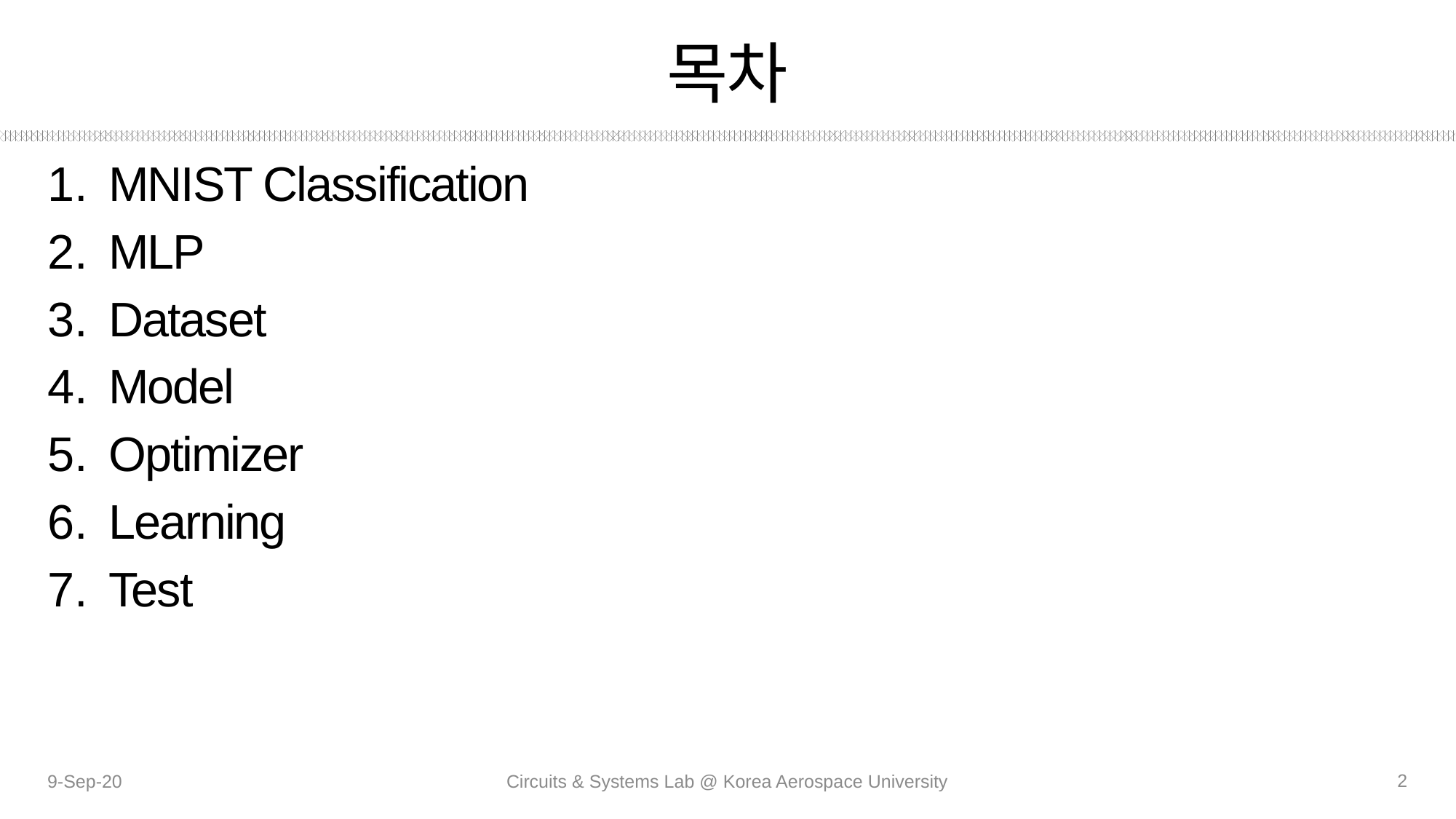

# 목차
MNIST Classification
MLP
Dataset
Model
Optimizer
Learning
Test
2
9-Sep-20
Circuits & Systems Lab @ Korea Aerospace University